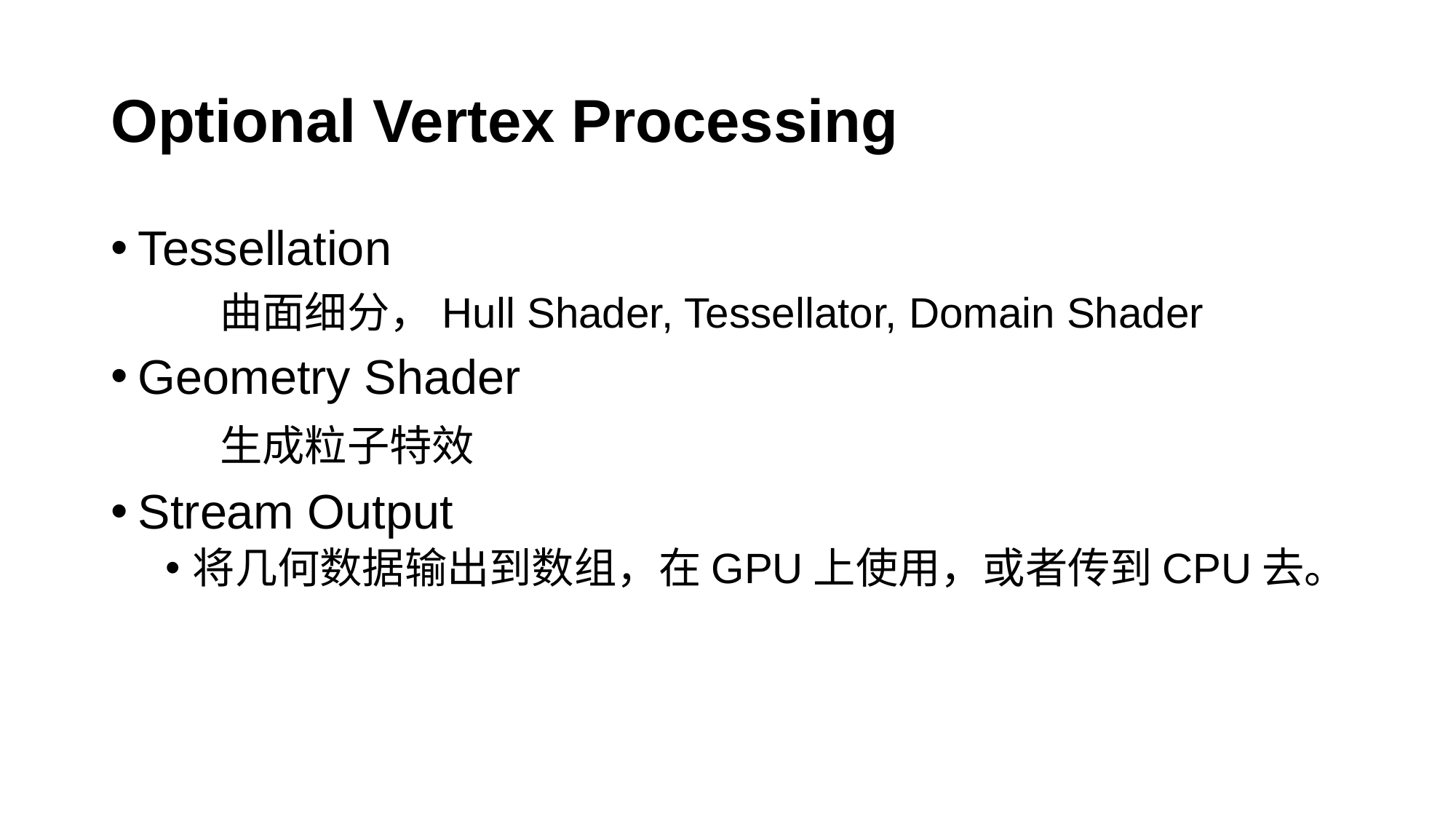

# Optional Vertex Processing
Tessellation
	曲面细分，Hull Shader, Tessellator, Domain Shader
Geometry Shader
	生成粒子特效
Stream Output
将几何数据输出到数组，在GPU上使用，或者传到CPU去。